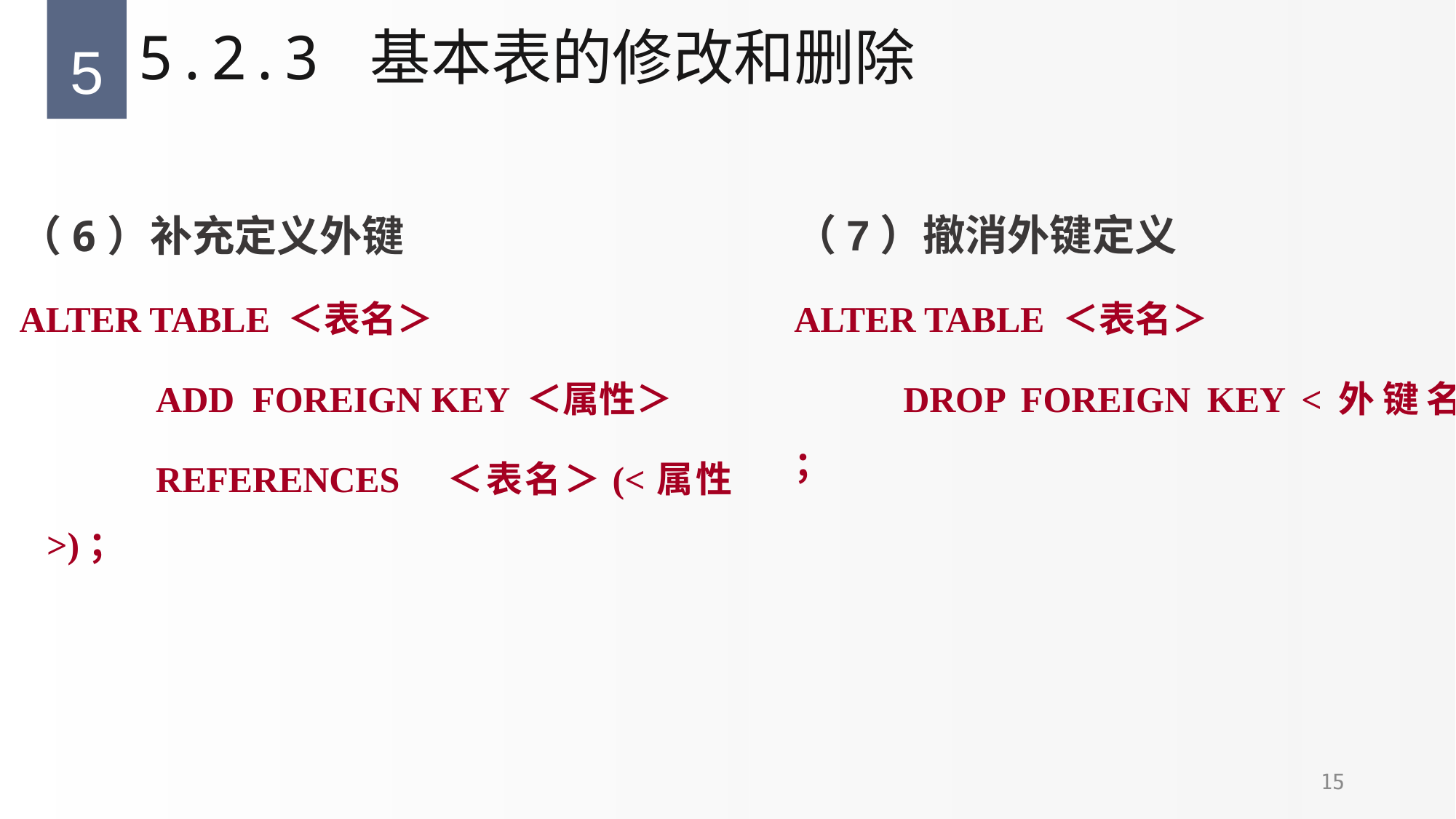

# 5.2.3 基本表的修改和删除
（6）补充定义外键
ALTER TABLE ＜表名＞
		ADD  FOREIGN KEY ＜属性＞
		REFERENCES   ＜表名＞(<属性>)；
（7）撤消外键定义
ALTER TABLE ＜表名＞
	DROP FOREIGN KEY <外键名> ；
15